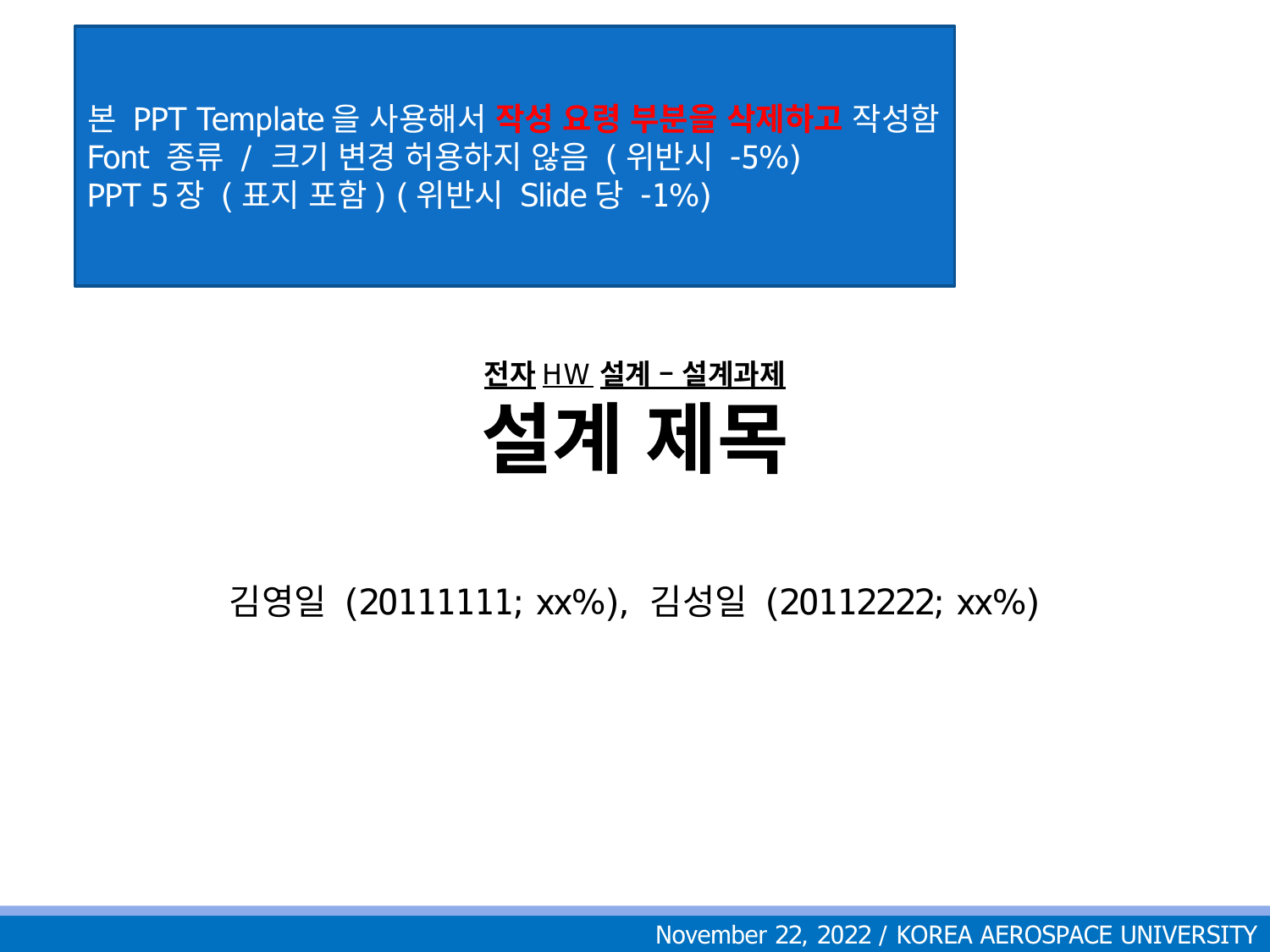

본 PPT Template을 사용해서 작성 요령 부분을 삭제하고 작성함
Font 종류 / 크기 변경 허용하지 않음 (위반시 -5%)
PPT 5장 (표지 포함) (위반시 Slide당 -1%)
# 전자HW설계 – 설계과제 설계 제목
김영일 (20111111; xx%), 김성일 (20112222; xx%)